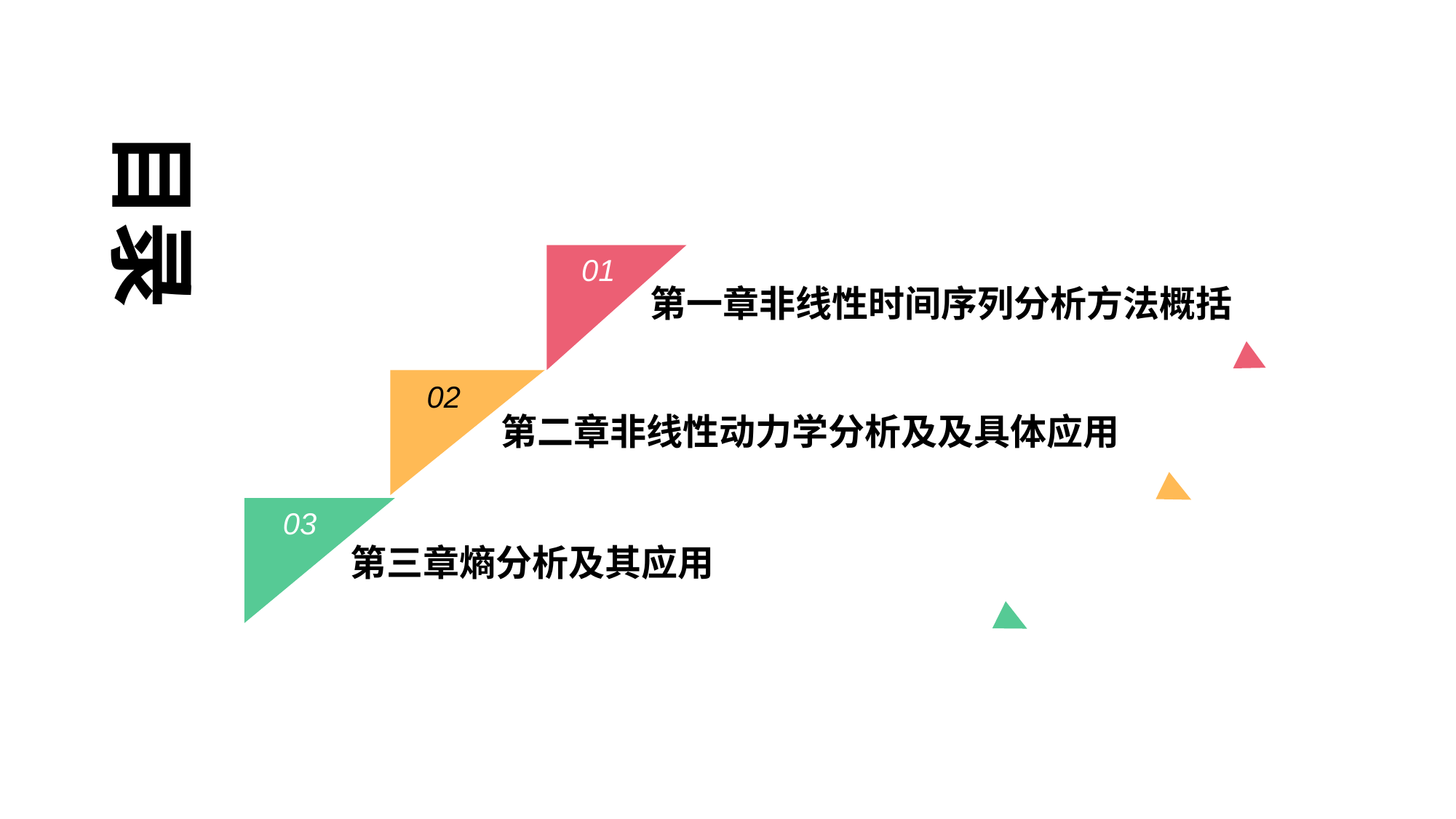

目录
01

第一章非线性时间序列分析方法概括

02

第二章非线性动力学分析及及具体应用

03

第三章熵分析及其应用